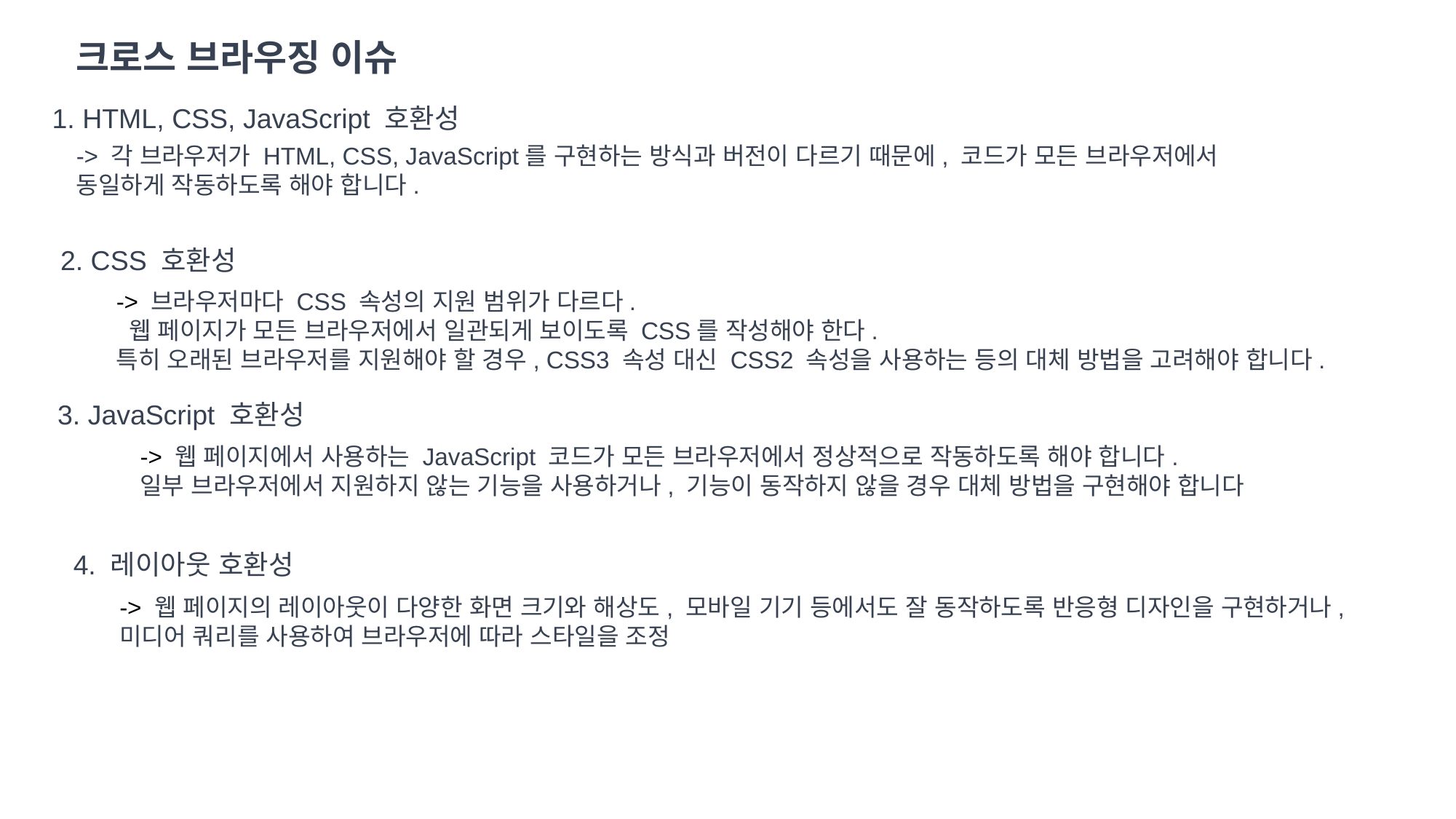

크로스 브라우징 이슈
1. HTML, CSS, JavaScript 호환성
-> 각 브라우저가 HTML, CSS, JavaScript를 구현하는 방식과 버전이 다르기 때문에, 코드가 모든 브라우저에서 동일하게 작동하도록 해야 합니다.
2. CSS 호환성
-> 브라우저마다 CSS 속성의 지원 범위가 다르다.
 웹 페이지가 모든 브라우저에서 일관되게 보이도록 CSS를 작성해야 한다.
특히 오래된 브라우저를 지원해야 할 경우, CSS3 속성 대신 CSS2 속성을 사용하는 등의 대체 방법을 고려해야 합니다.
3. JavaScript 호환성
-> 웹 페이지에서 사용하는 JavaScript 코드가 모든 브라우저에서 정상적으로 작동하도록 해야 합니다.
일부 브라우저에서 지원하지 않는 기능을 사용하거나, 기능이 동작하지 않을 경우 대체 방법을 구현해야 합니다
4. 레이아웃 호환성
-> 웹 페이지의 레이아웃이 다양한 화면 크기와 해상도, 모바일 기기 등에서도 잘 동작하도록 반응형 디자인을 구현하거나,
미디어 쿼리를 사용하여 브라우저에 따라 스타일을 조정